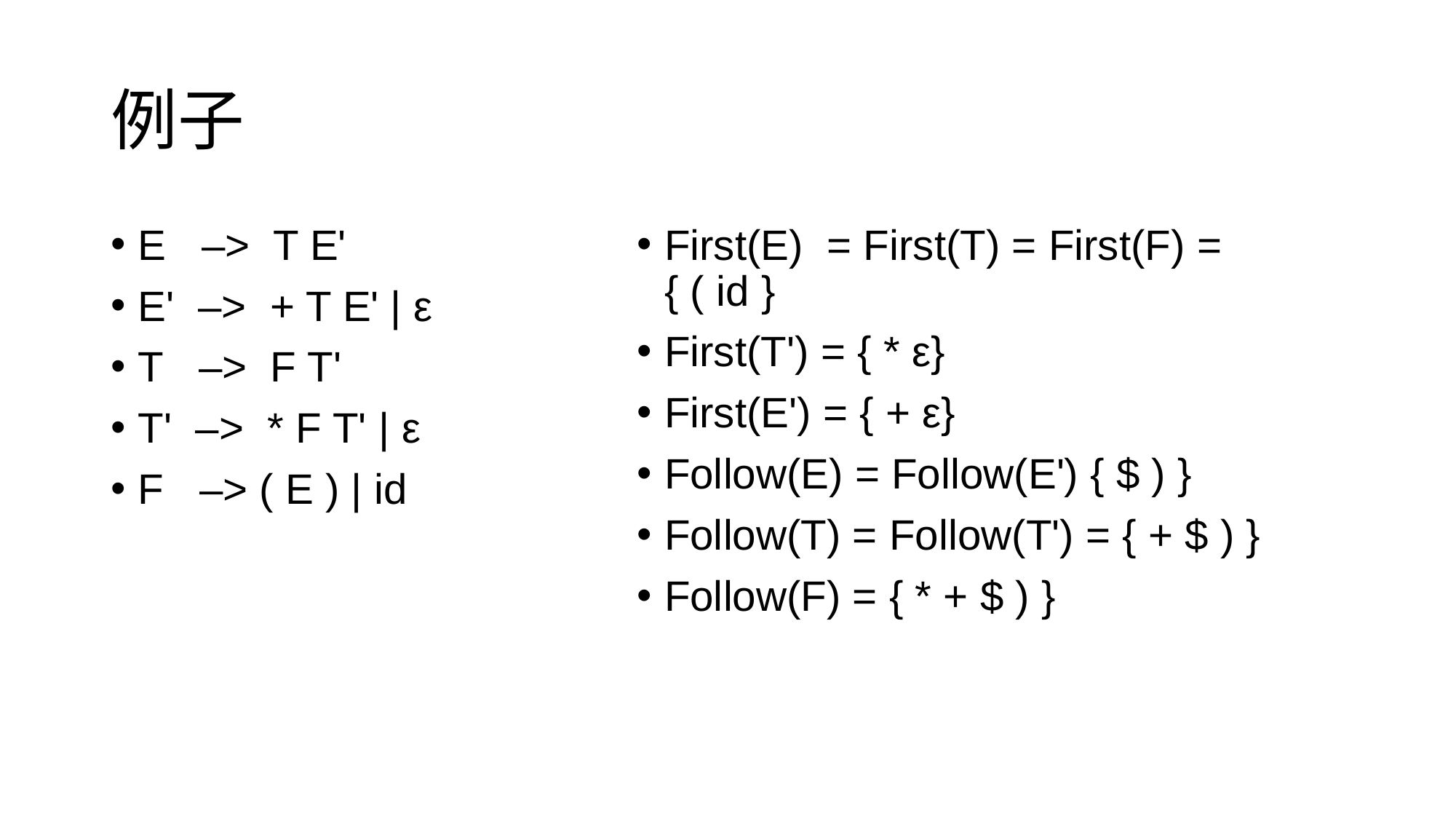

# 例子
E   –>  T E'
E'  –>  + T E' | ε
T   –>  F T'
T'  –>  * F T' | ε
F   –> ( E ) | id
First(E)  = First(T) = First(F) = { ( id }
First(T') = { * ε}
First(E') = { + ε}
Follow(E) = Follow(E') { $ ) }
Follow(T) = Follow(T') = { + $ ) }
Follow(F) = { * + $ ) }